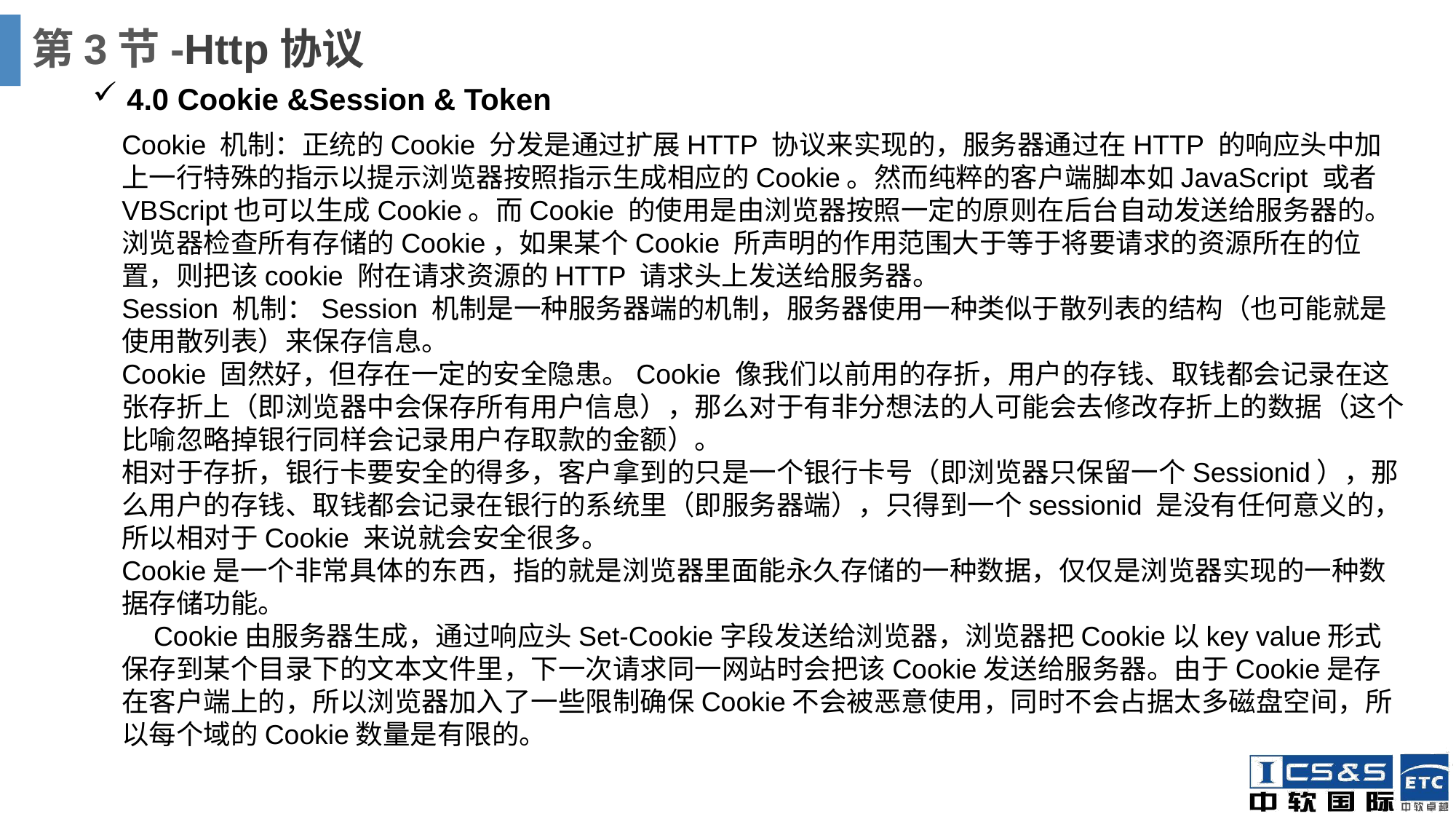

# 第3节-Http协议
4.0 Cookie &Session & Token
Cookie 机制：正统的Cookie 分发是通过扩展HTTP 协议来实现的，服务器通过在HTTP 的响应头中加上一行特殊的指示以提示浏览器按照指示生成相应的Cookie。然而纯粹的客户端脚本如JavaScript 或者VBScript也可以生成Cookie。而Cookie 的使用是由浏览器按照一定的原则在后台自动发送给服务器的。浏览器检查所有存储的Cookie，如果某个Cookie 所声明的作用范围大于等于将要请求的资源所在的位置，则把该cookie 附在请求资源的HTTP 请求头上发送给服务器。Session 机制：Session 机制是一种服务器端的机制，服务器使用一种类似于散列表的结构（也可能就是使用散列表）来保存信息。Cookie 固然好，但存在一定的安全隐患。Cookie 像我们以前用的存折，用户的存钱、取钱都会记录在这张存折上（即浏览器中会保存所有用户信息），那么对于有非分想法的人可能会去修改存折上的数据（这个比喻忽略掉银行同样会记录用户存取款的金额）。相对于存折，银行卡要安全的得多，客户拿到的只是一个银行卡号（即浏览器只保留一个Sessionid），那么用户的存钱、取钱都会记录在银行的系统里（即服务器端），只得到一个sessionid 是没有任何意义的，所以相对于Cookie 来说就会安全很多。Cookie是一个非常具体的东西，指的就是浏览器里面能永久存储的一种数据，仅仅是浏览器实现的一种数据存储功能。Cookie由服务器生成，通过响应头Set-Cookie字段发送给浏览器，浏览器把Cookie以key value形式保存到某个目录下的文本文件里，下一次请求同一网站时会把该Cookie发送给服务器。由于Cookie是存在客户端上的，所以浏览器加入了一些限制确保Cookie不会被恶意使用，同时不会占据太多磁盘空间，所以每个域的Cookie数量是有限的。